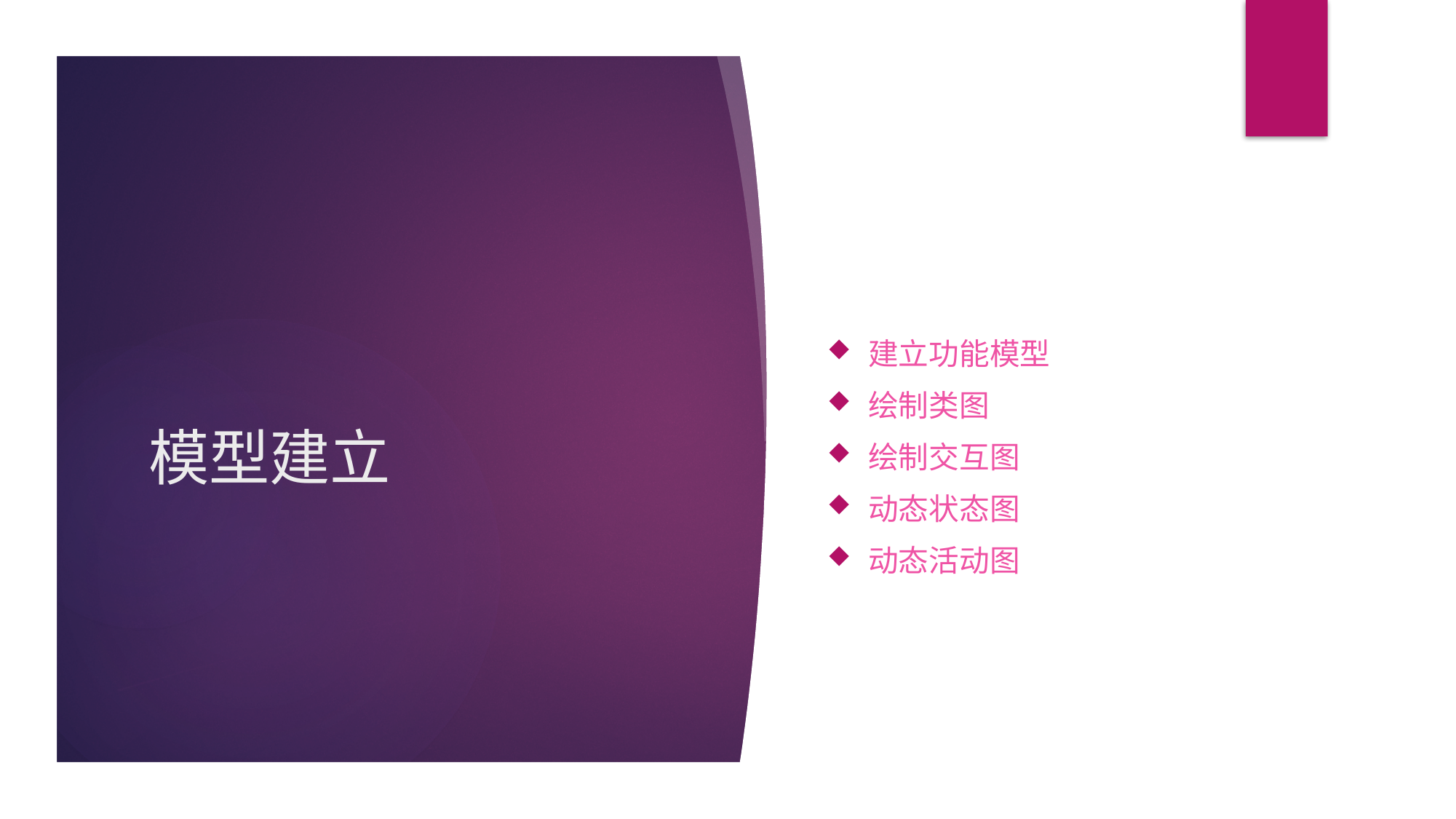

# 模型建立
建立功能模型
绘制类图
绘制交互图
动态状态图
动态活动图